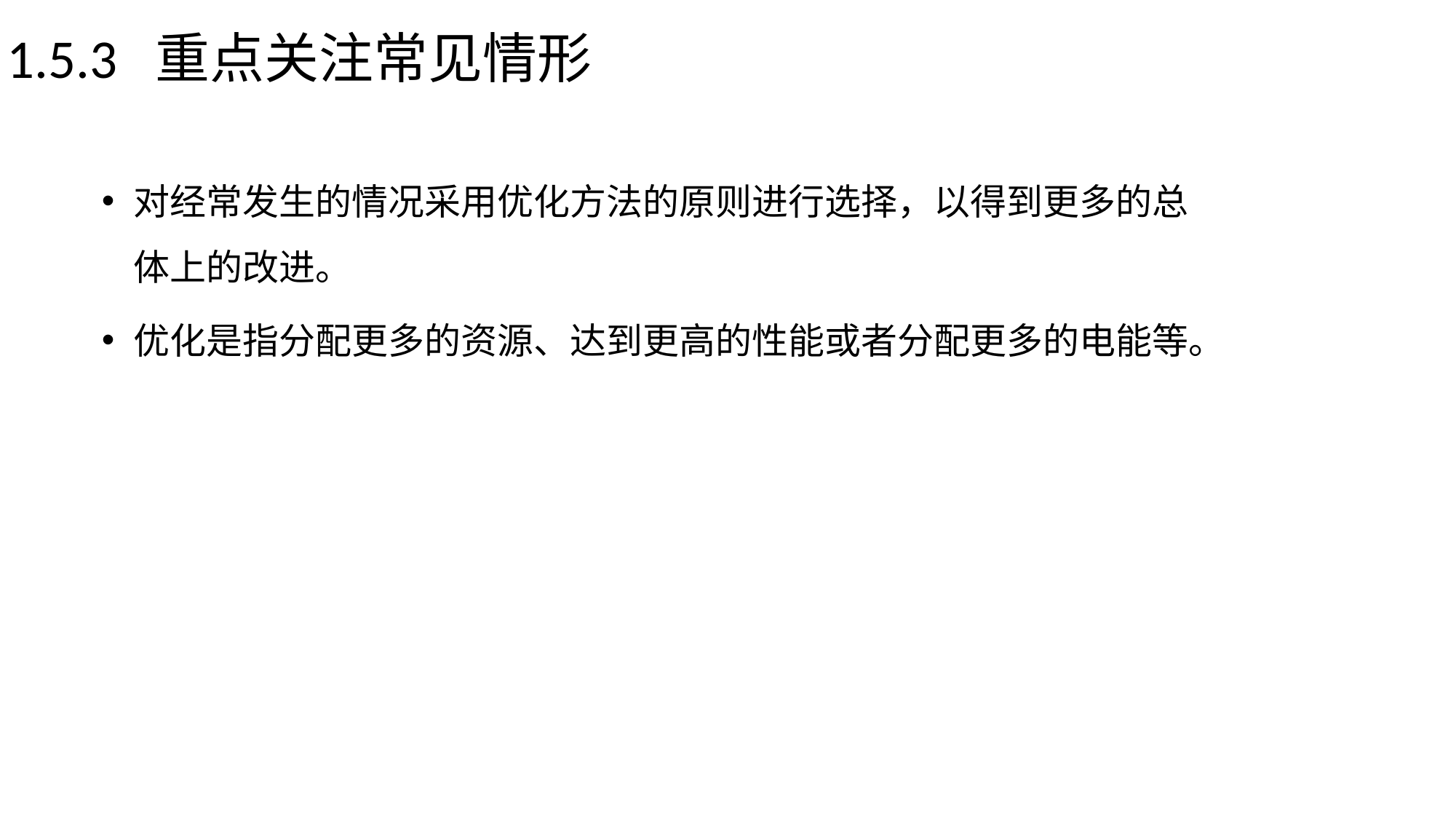

1.5.3  重点关注常见情形
对经常发生的情况采用优化方法的原则进行选择，以得到更多的总体上的改进。
优化是指分配更多的资源、达到更高的性能或者分配更多的电能等。